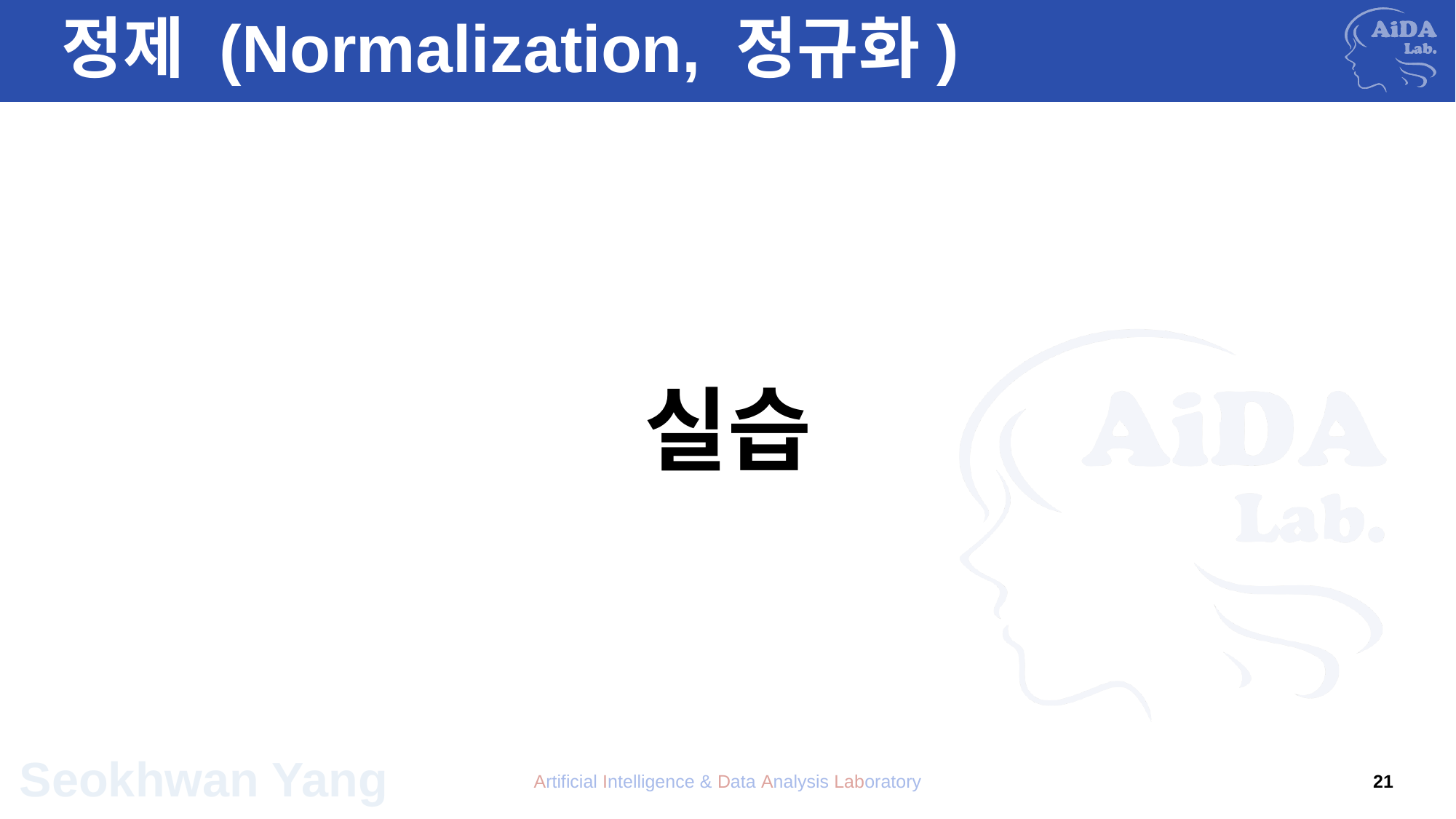

# 정제 (Normalization, 정규화)
실습
Artificial Intelligence & Data Analysis Laboratory
21